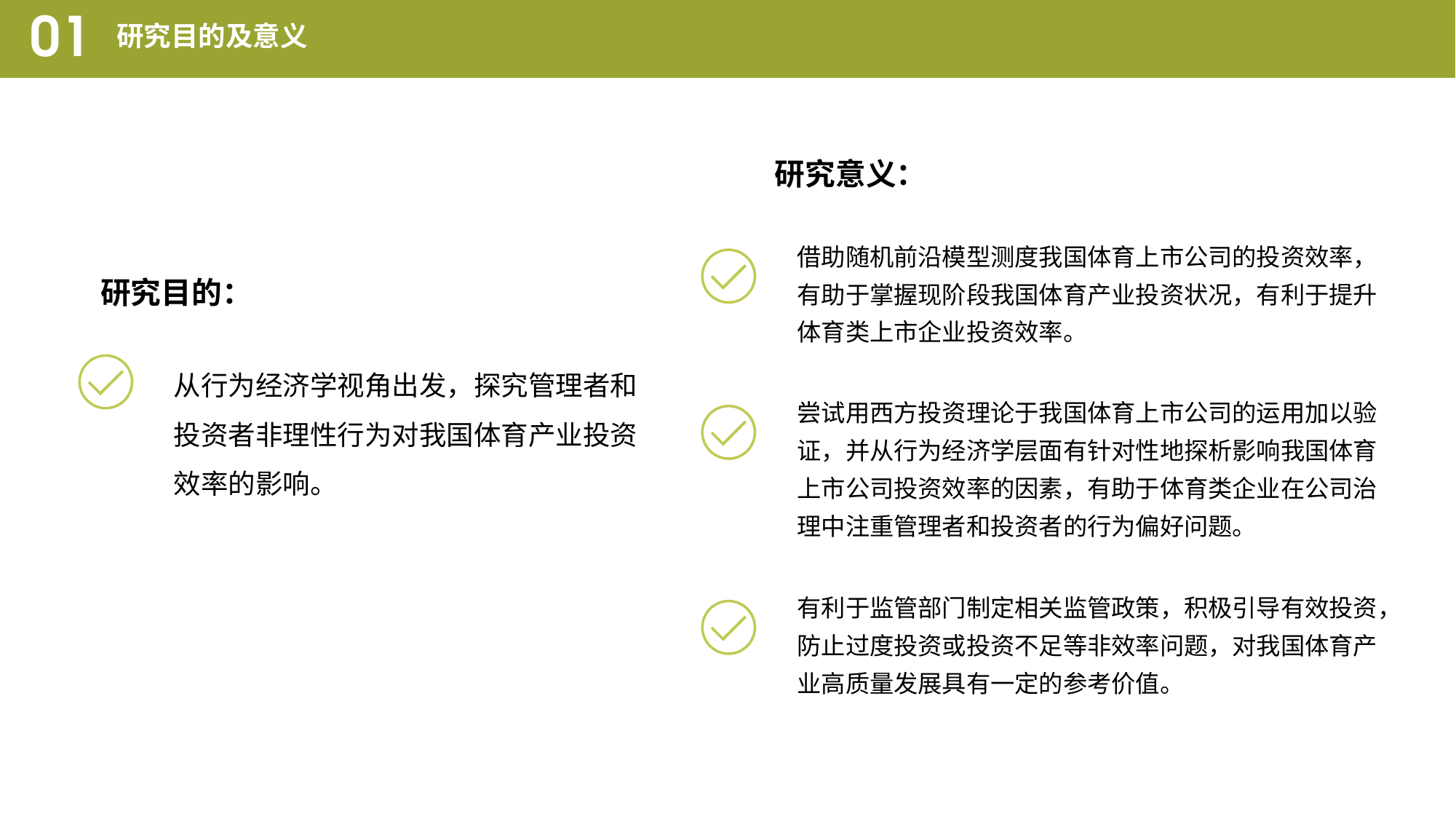

01
研究目的及意义
研究意义：
借助随机前沿模型测度我国体育上市公司的投资效率，有助于掌握现阶段我国体育产业投资状况，有利于提升体育类上市企业投资效率。

研究目的：
从行为经济学视角出发，探究管理者和投资者非理性行为对我国体育产业投资效率的影响。

尝试用西方投资理论于我国体育上市公司的运用加以验证，并从行为经济学层面有针对性地探析影响我国体育上市公司投资效率的因素，有助于体育类企业在公司治理中注重管理者和投资者的行为偏好问题。

有利于监管部门制定相关监管政策，积极引导有效投资，防止过度投资或投资不足等非效率问题，对我国体育产业高质量发展具有一定的参考价值。